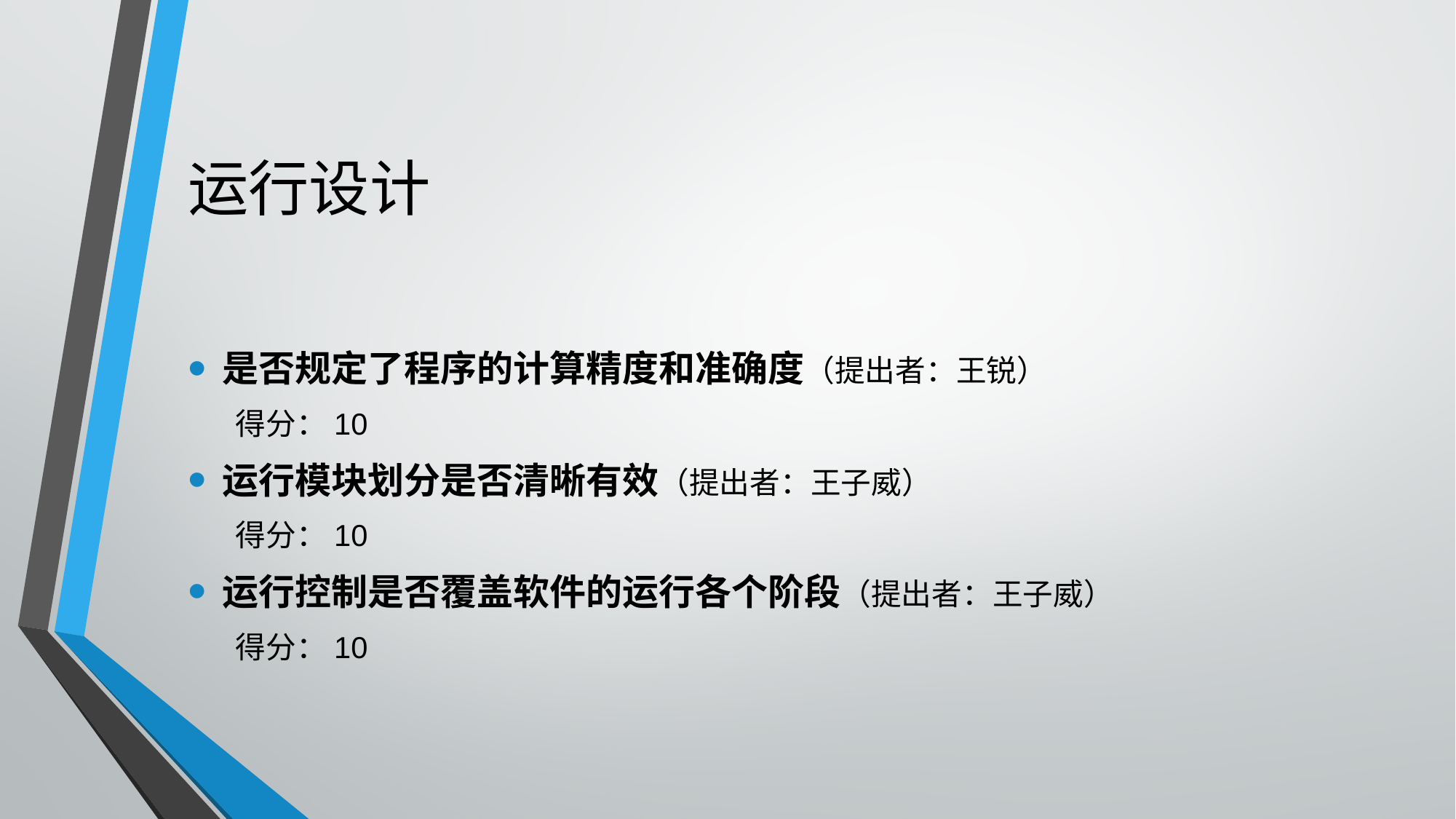

# 运行设计
是否规定了程序的计算精度和准确度（提出者：王锐）
      得分：10
运行模块划分是否清晰有效（提出者：王子威）
      得分：10
运行控制是否覆盖软件的运行各个阶段（提出者：王子威）
      得分：10